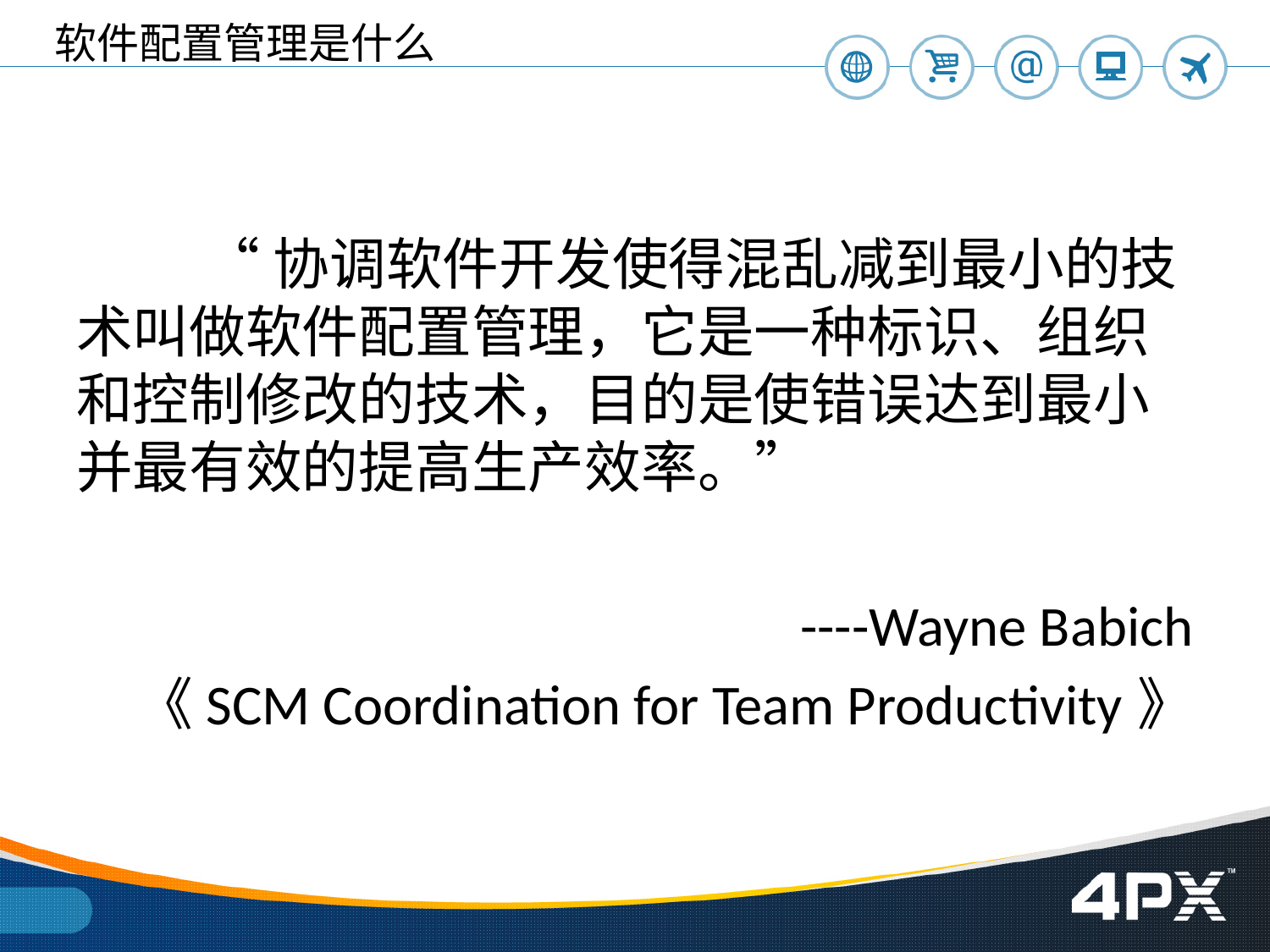

软件配置管理是什么
	“协调软件开发使得混乱减到最小的技术叫做软件配置管理，它是一种标识、组织和控制修改的技术，目的是使错误达到最小并最有效的提高生产效率。”

----Wayne Babich
《SCM Coordination for Team Productivity》